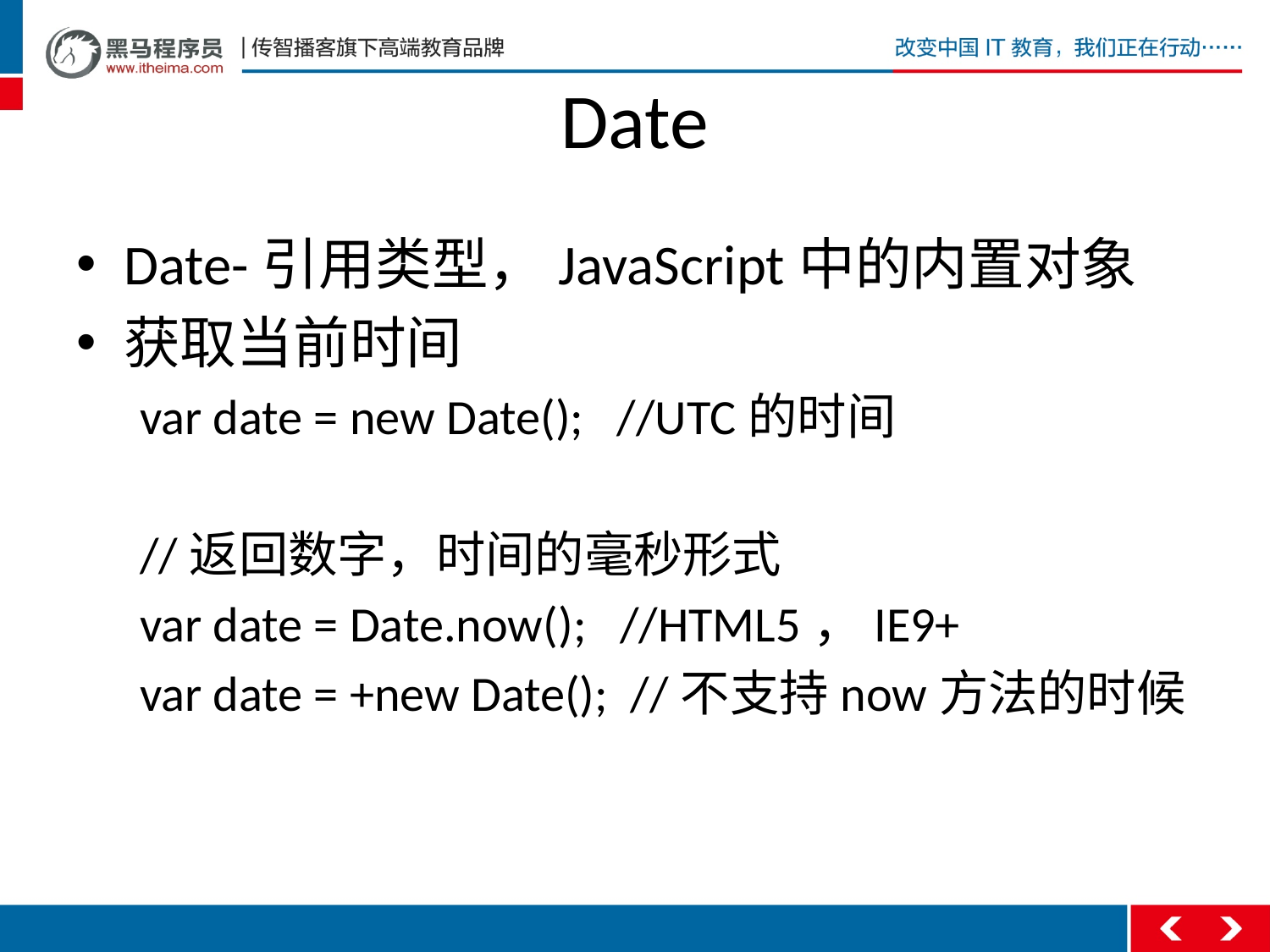

# Date
Date-引用类型，JavaScript中的内置对象
获取当前时间
var date = new Date();   //UTC的时间

//返回数字，时间的毫秒形式
var date = Date.now();   //HTML5，IE9+
var date = +new Date();  //不支持now方法的时候